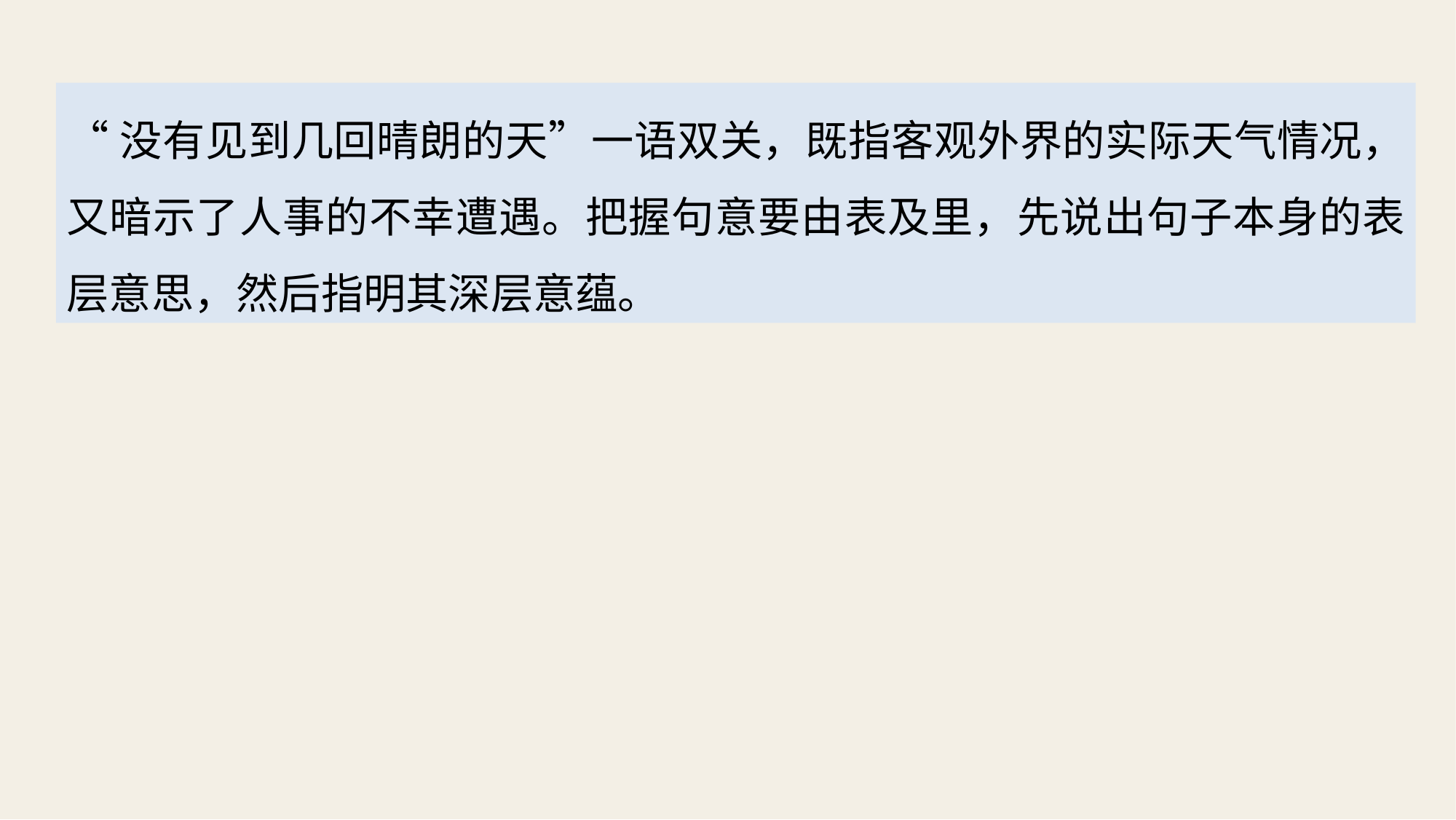

“没有见到几回晴朗的天”一语双关，既指客观外界的实际天气情况，又暗示了人事的不幸遭遇。把握句意要由表及里，先说出句子本身的表层意思，然后指明其深层意蕴。